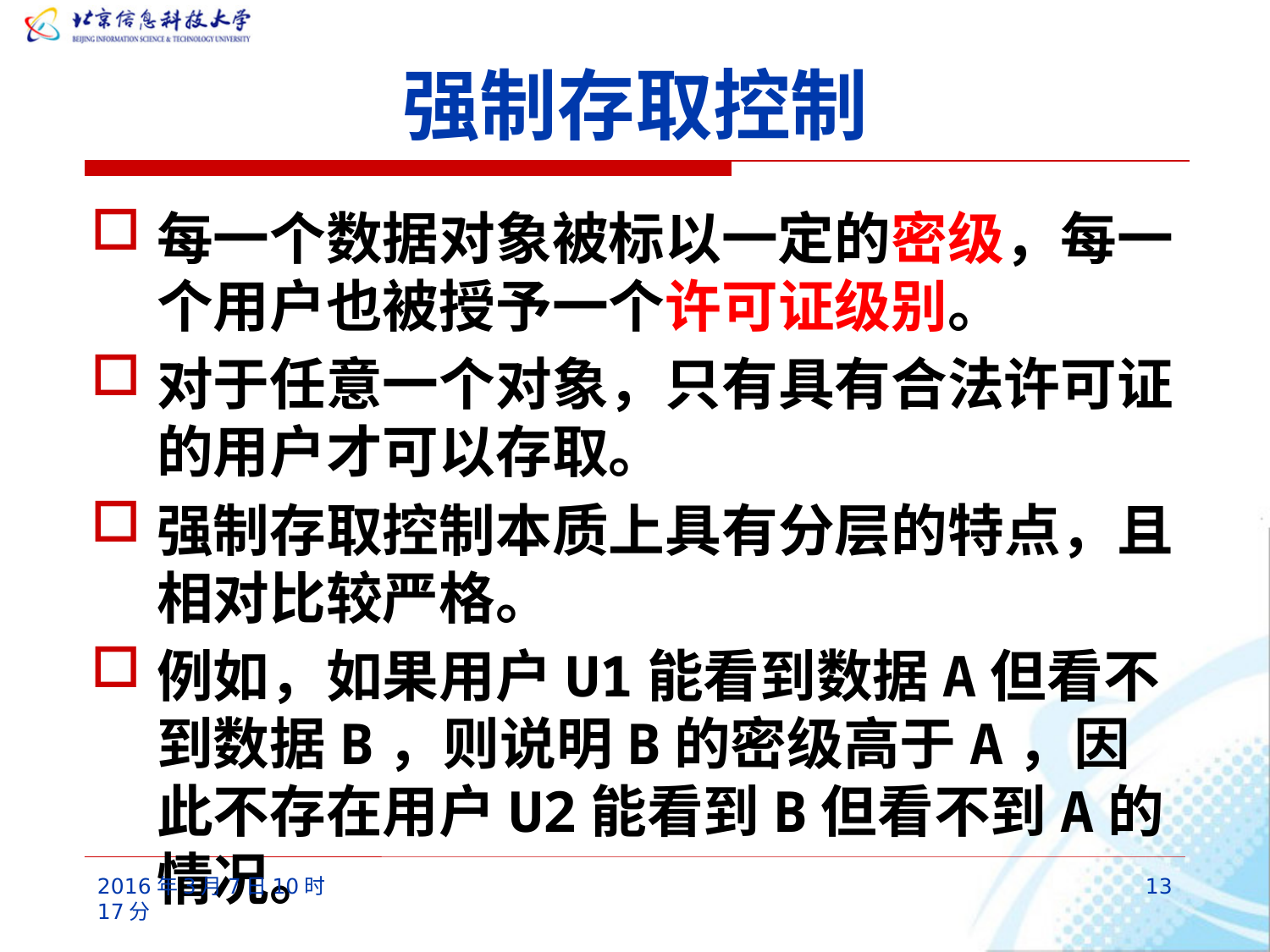

# 强制存取控制
每一个数据对象被标以一定的密级，每一个用户也被授予一个许可证级别。
对于任意一个对象，只有具有合法许可证的用户才可以存取。
强制存取控制本质上具有分层的特点，且相对比较严格。
例如，如果用户U1能看到数据A但看不到数据B，则说明B的密级高于A，因此不存在用户U2能看到B但看不到A的情况。

2016年3月7日10时17分
13